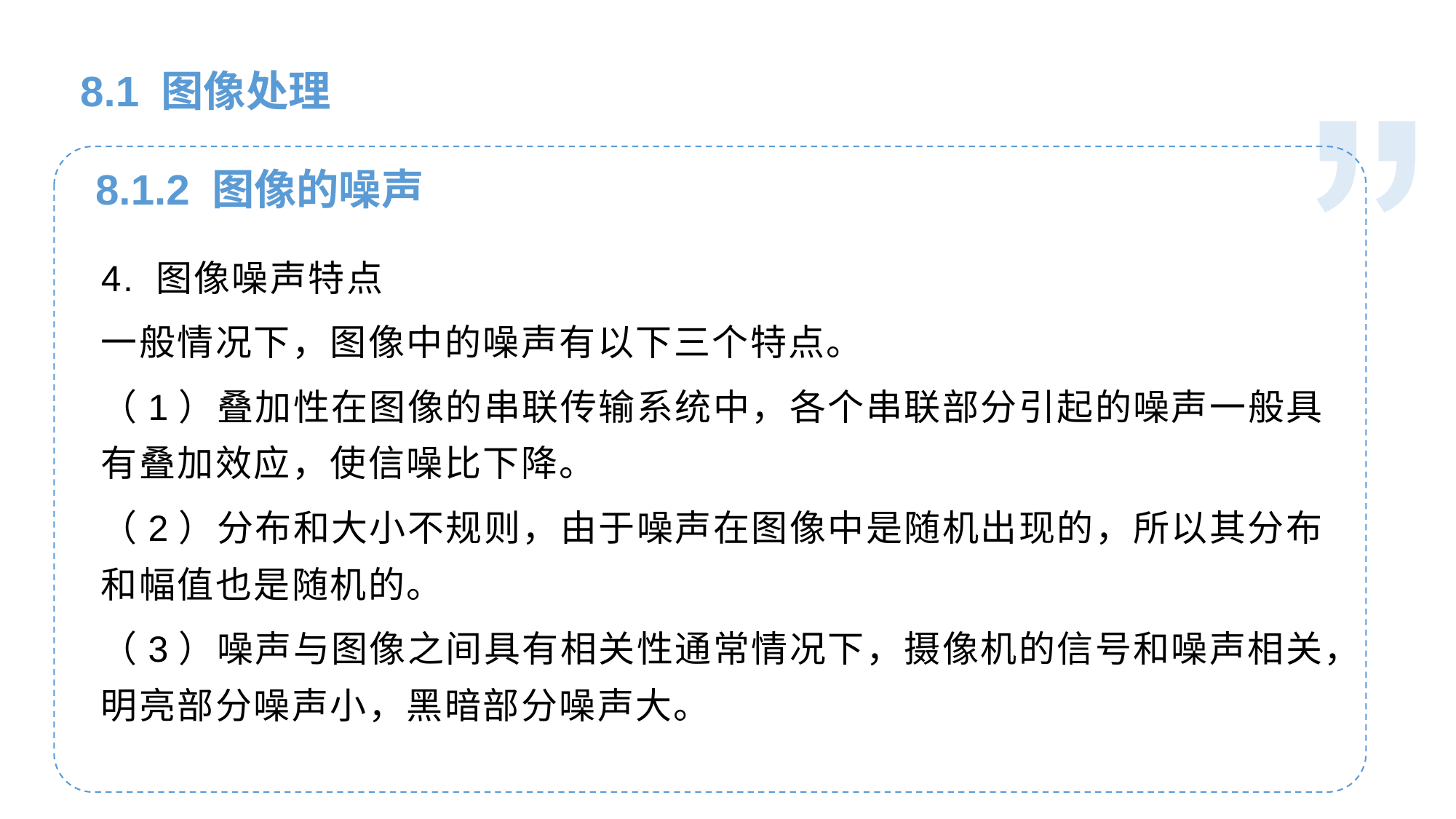

人工智能基础
8.1 图像处理

8.1.2 图像的噪声
4. 图像噪声特点
一般情况下，图像中的噪声有以下三个特点。
（1）叠加性在图像的串联传输系统中，各个串联部分引起的噪声一般具有叠加效应，使信噪比下降。
（2）分布和大小不规则，由于噪声在图像中是随机出现的，所以其分布和幅值也是随机的。
（3）噪声与图像之间具有相关性通常情况下，摄像机的信号和噪声相关，明亮部分噪声小，黑暗部分噪声大。